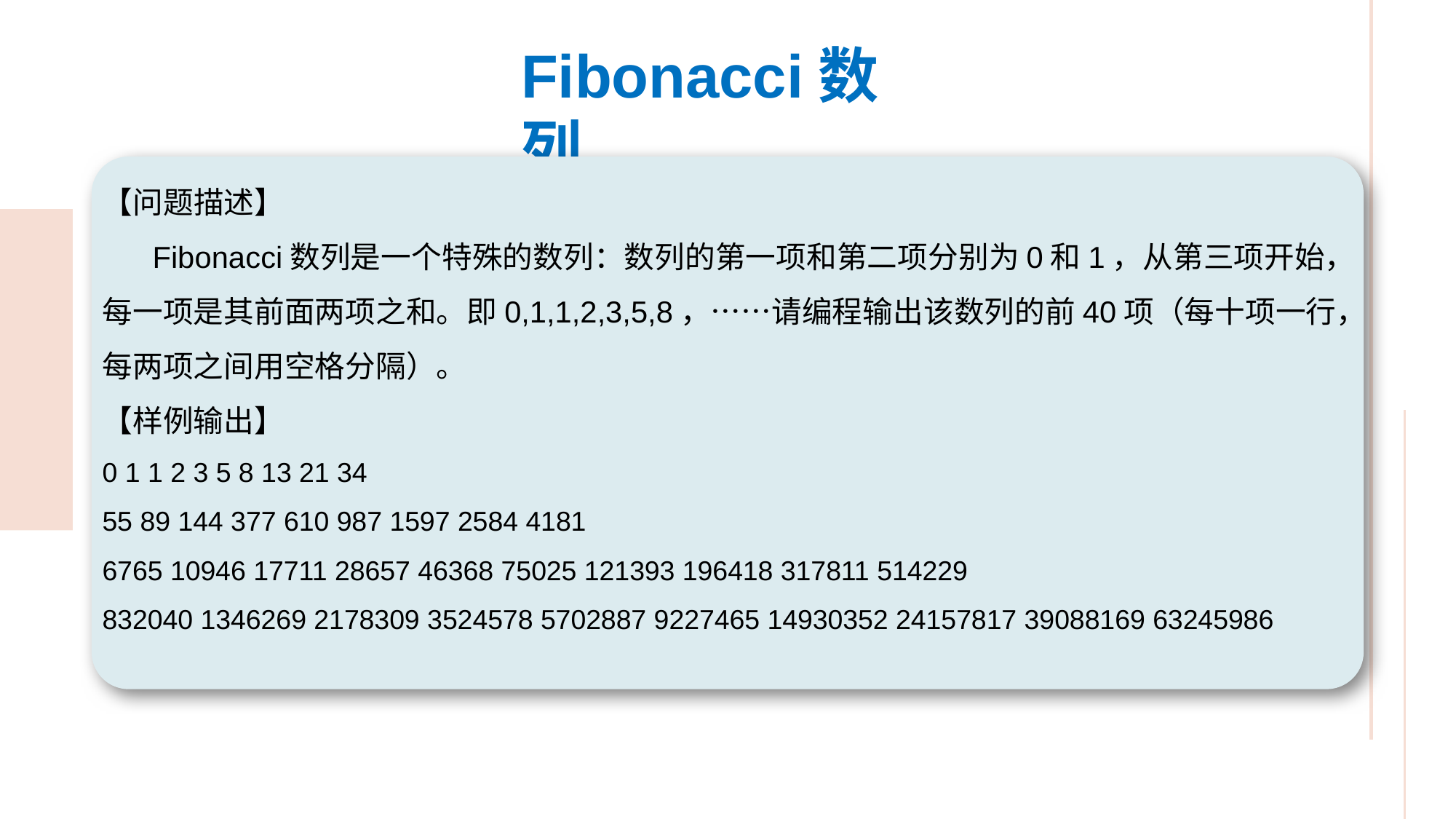

Fibonacci数列

【问题描述】
      Fibonacci数列是一个特殊的数列：数列的第一项和第二项分别为0和1，从第三项开始，每一项是其前面两项之和。即0,1,1,2,3,5,8，……请编程输出该数列的前40项（每十项一行，每两项之间用空格分隔）。
【样例输出】
0 1 1 2 3 5 8 13 21 34
55 89 144 377 610 987 1597 2584 4181
6765 10946 17711 28657 46368 75025 121393 196418 317811 514229
832040 1346269 2178309 3524578 5702887 9227465 14930352 24157817 39088169 63245986